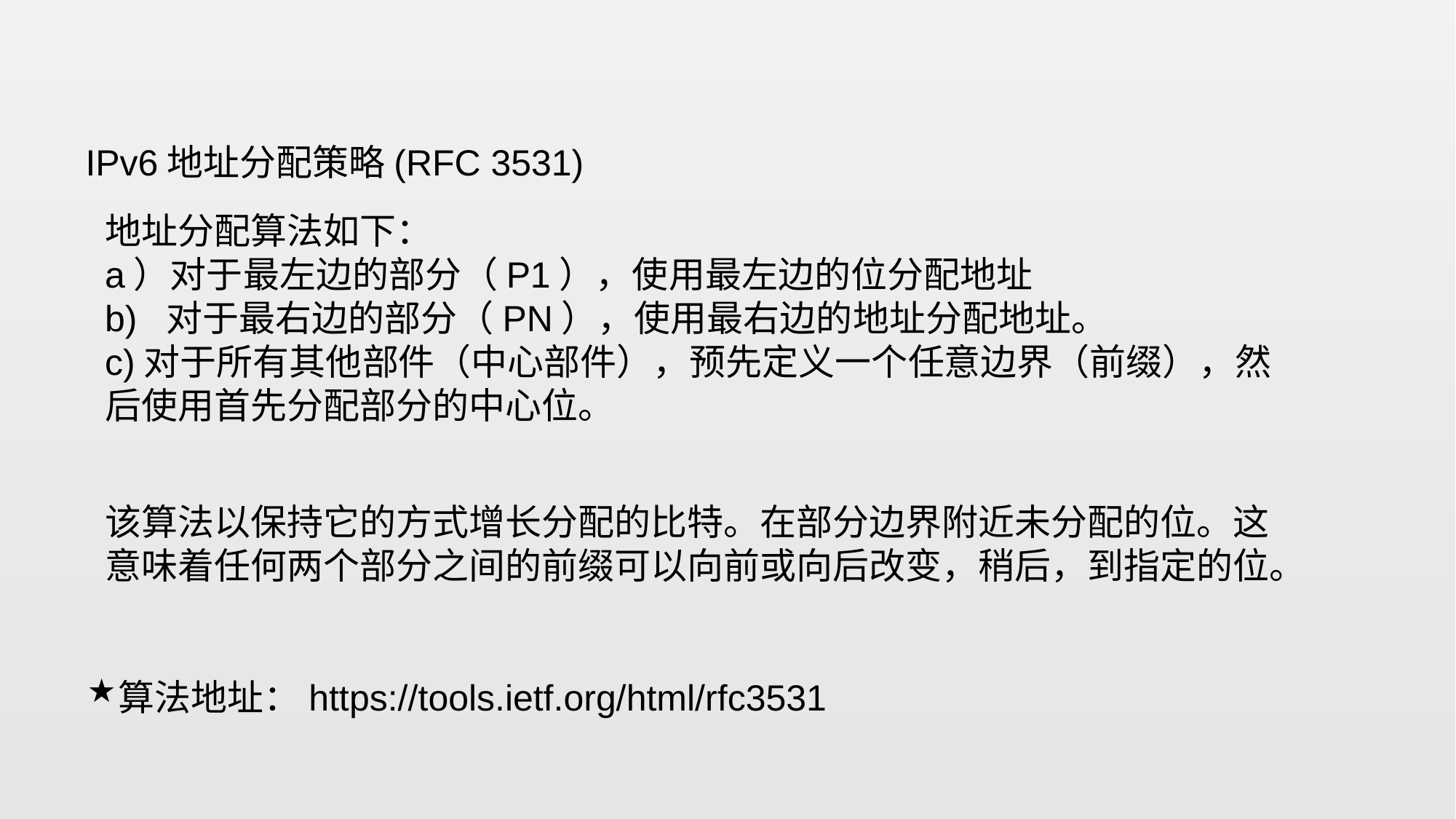

IPv6地址分配策略(RFC 3531)
地址分配算法如下：
a）对于最左边的部分（P1），使用最左边的位分配地址
b)  对于最右边的部分（PN），使用最右边的地址分配地址。
c)对于所有其他部件（中心部件），预先定义一个任意边界（前缀），然后使用首先分配部分的中心位。

该算法以保持它的方式增长分配的比特。在部分边界附近未分配的位。这意味着任何两个部分之间的前缀可以向前或向后改变，稍后，到指定的位。
# 算法地址：https://tools.ietf.org/html/rfc3531